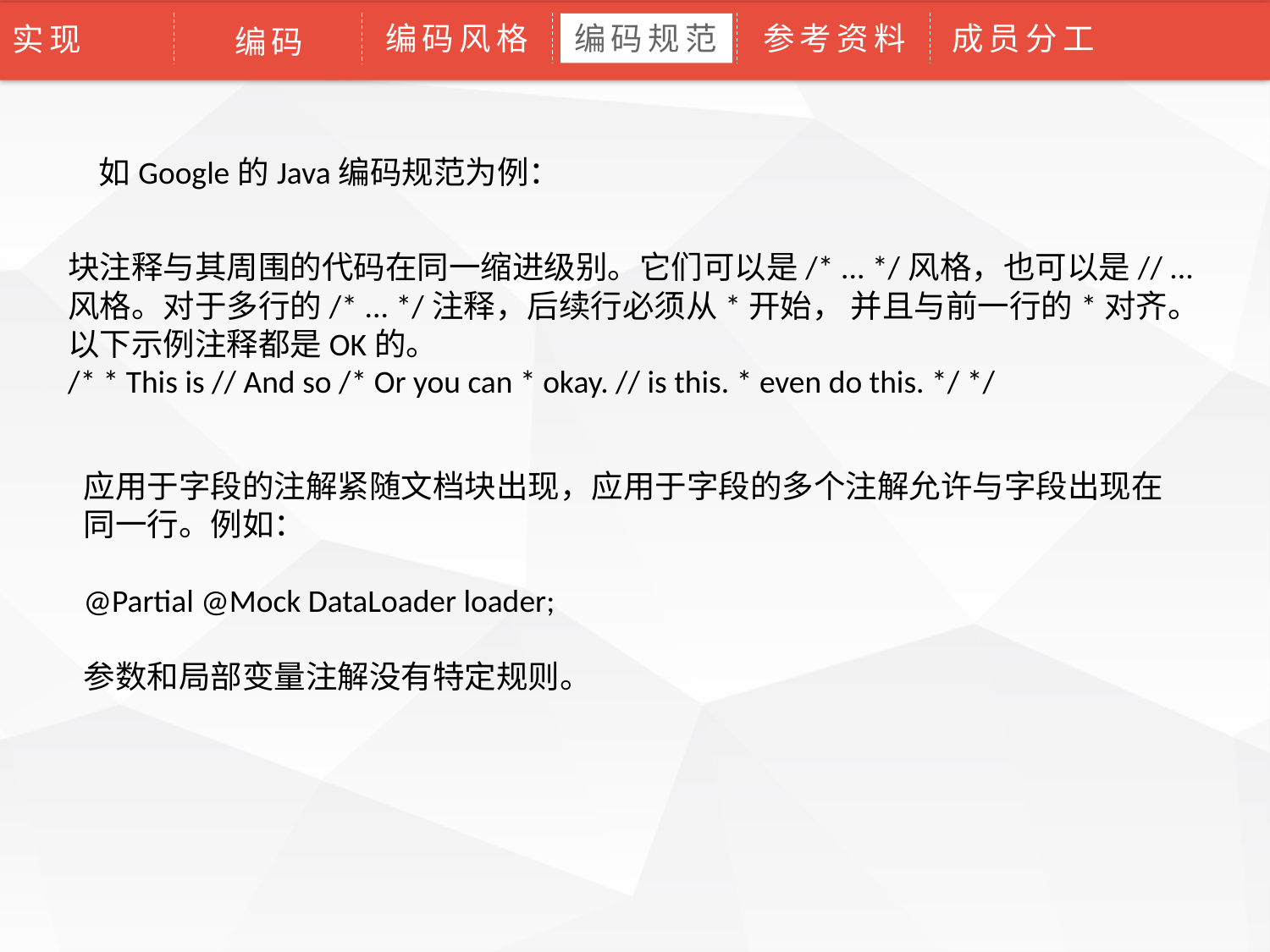

编码风格
编码规范
参考资料
成员分工
论文绪论
实现
研究背景
研究方法
研究结果
问题讨论
论文总结

编码
如Google的Java编码规范为例：
块注释与其周围的代码在同一缩进级别。它们可以是/* ... */风格，也可以是// ...风格。对于多行的/* ... */注释，后续行必须从*开始， 并且与前一行的*对齐。以下示例注释都是OK的。
/* * This is // And so /* Or you can * okay. // is this. * even do this. */ */
应用于字段的注解紧随文档块出现，应用于字段的多个注解允许与字段出现在同一行。例如：

@Partial @Mock DataLoader loader;

参数和局部变量注解没有特定规则。